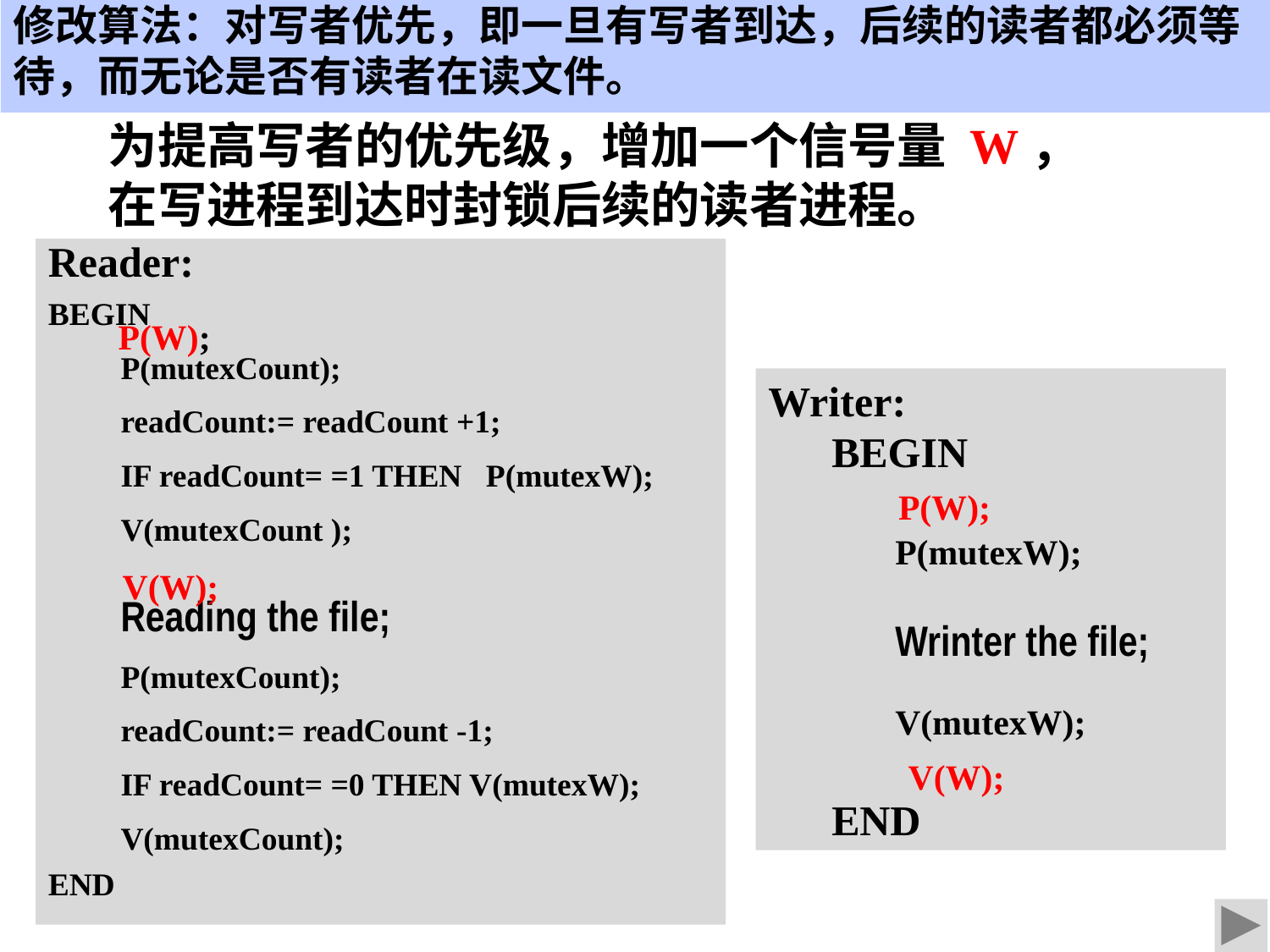

修改算法：对写者优先，即一旦有写者到达，后续的读者都必须等待，而无论是否有读者在读文件。
为提高写者的优先级，增加一个信号量 W，
在写进程到达时封锁后续的读者进程。
Reader:
BEGIN
P(mutexCount);
readCount:= readCount +1;
IF readCount= =1 THEN   P(mutexW);
V(mutexCount );
Reading the file;
P(mutexCount);
readCount:= readCount -1;
IF readCount= =0 THEN V(mutexW);
V(mutexCount);
END
P(W);
Writer:
BEGIN

P(mutexW);

Wrinter the file;

V(mutexW);

END
P(W);
V(W);
V(W);